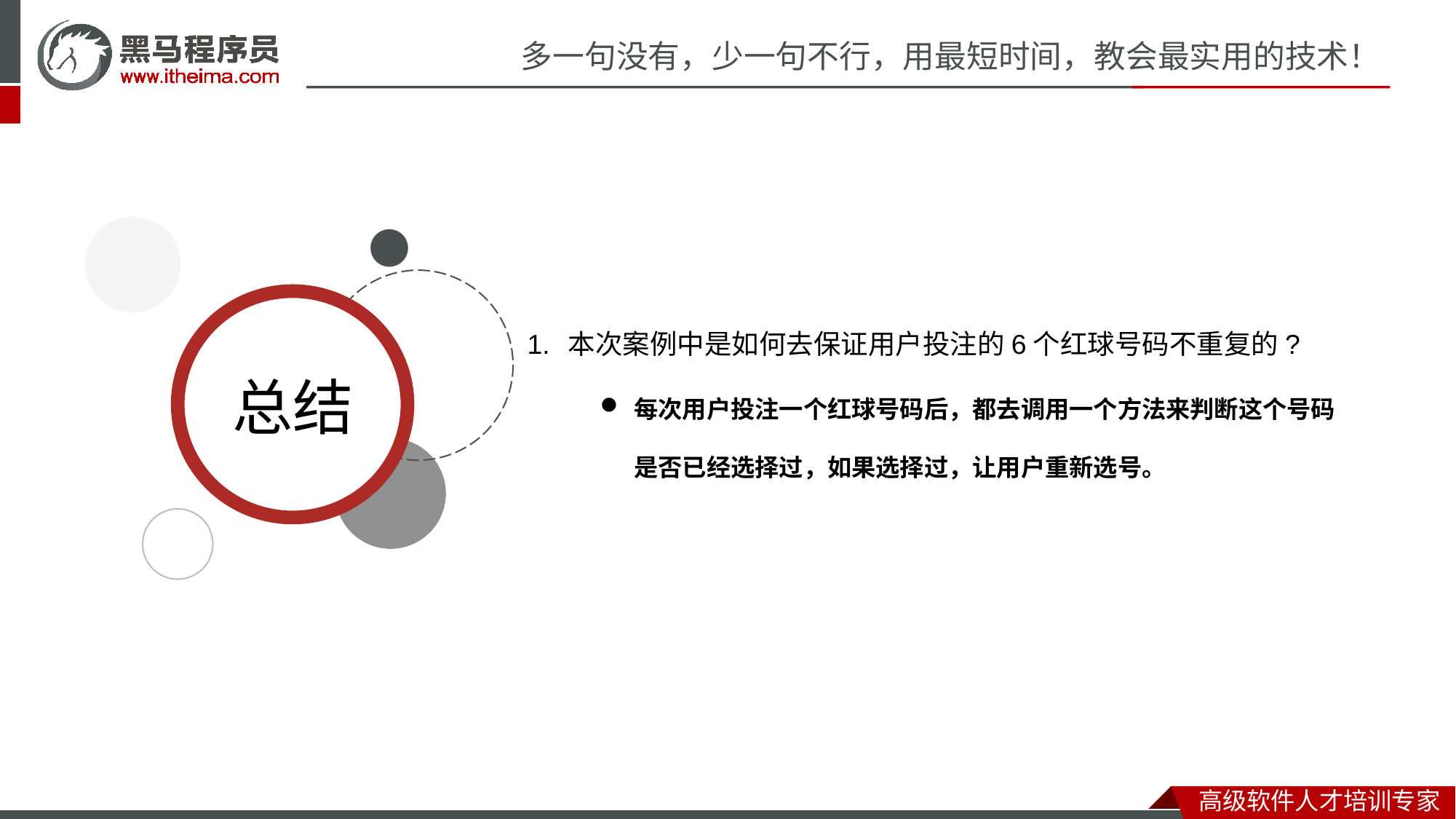

本次案例中是如何去保证用户投注的6个红球号码不重复的?
每次用户投注一个红球号码后，都去调用一个方法来判断这个号码是否已经选择过，如果选择过，让用户重新选号。